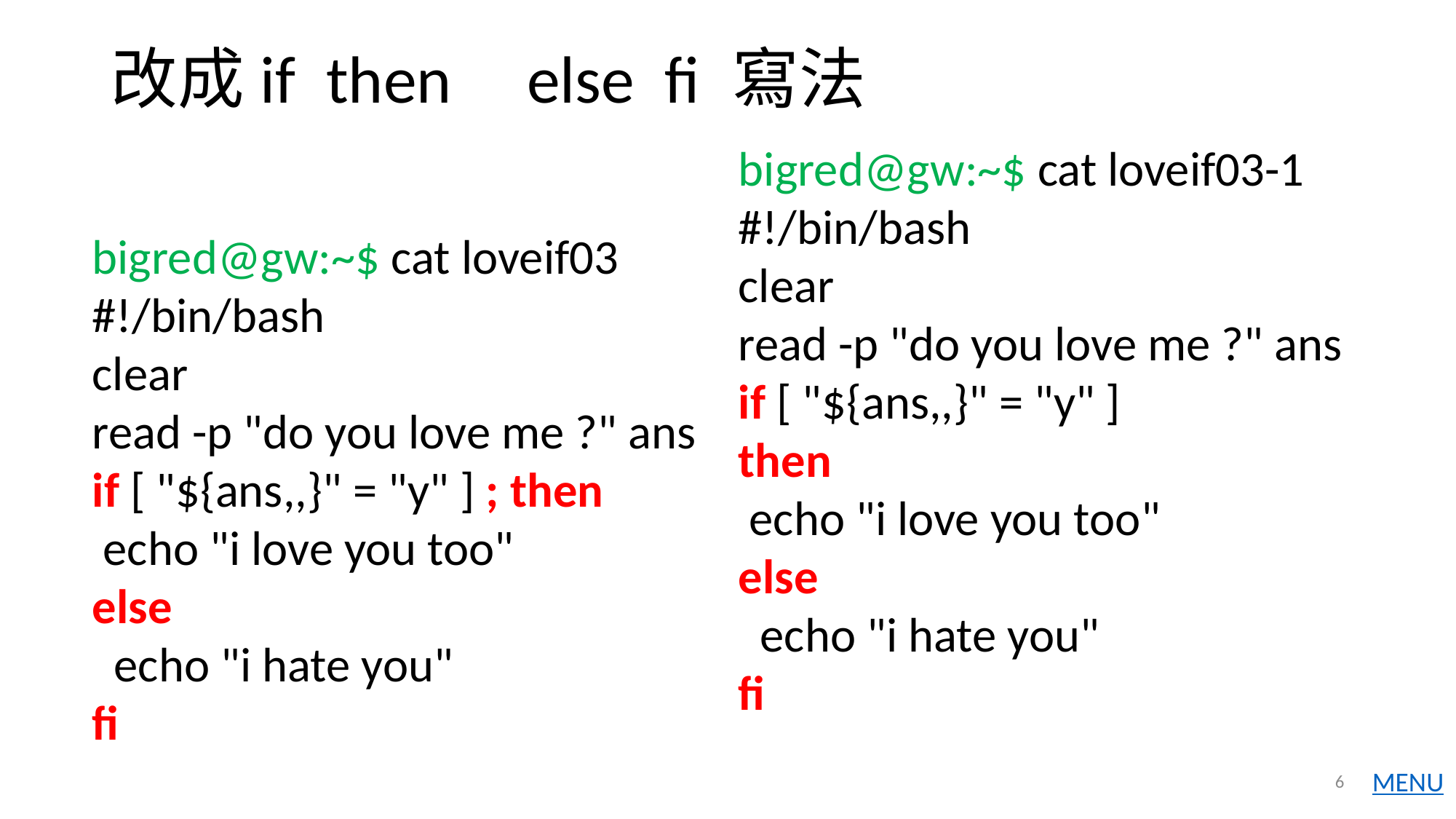

# 改成if  then     else  fi 寫法
bigred@gw:~$ cat loveif03-1
#!/bin/bash
clear
read -p "do you love me ?" ans
if [ "${ans,,}" = "y" ]
then
 echo "i love you too"
else
  echo "i hate you"
fi
bigred@gw:~$ cat loveif03
#!/bin/bash
clear
read -p "do you love me ?" ans
if [ "${ans,,}" = "y" ] ; then
 echo "i love you too"
else
  echo "i hate you"
fi
6